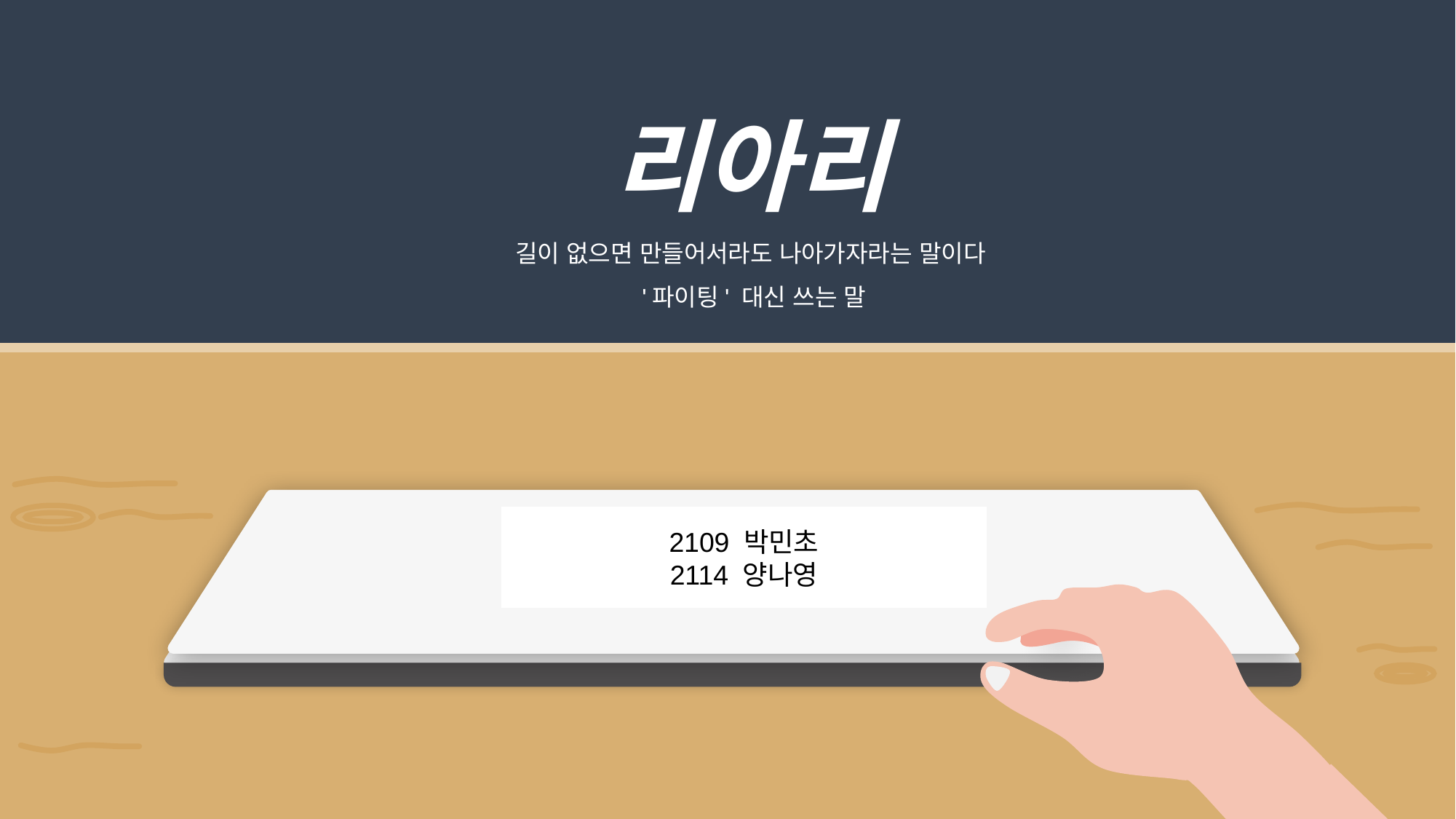

리아리
길이 없으면 만들어서라도 나아가자라는 말이다
 '파이팅' 대신 쓰는 말

까칠한 조땡

2109 박민초
2114 양나영